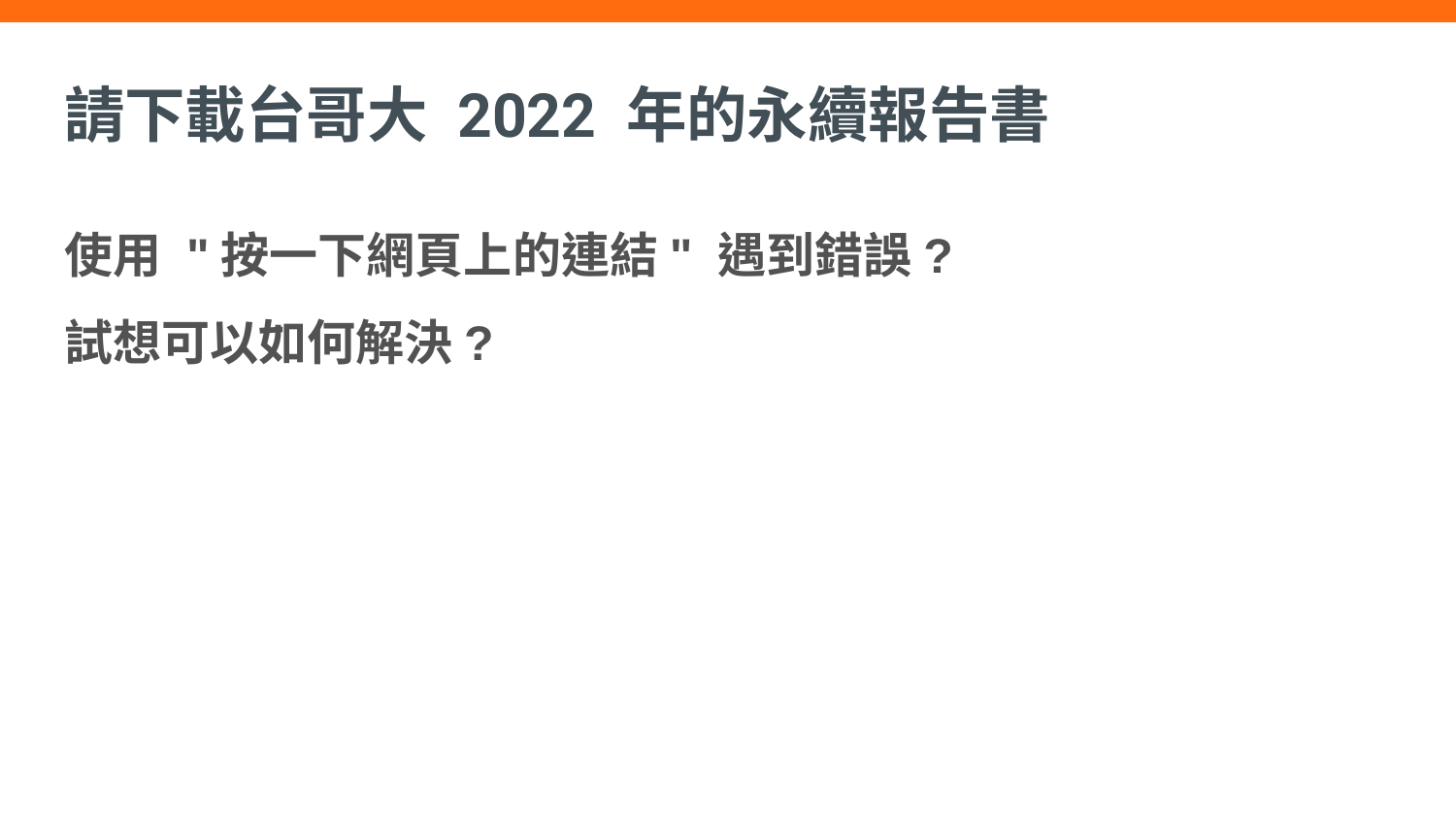

# 請下載台哥大 2022 年的永續報告書
使用 "按一下網頁上的連結" 遇到錯誤?
試想可以如何解決?